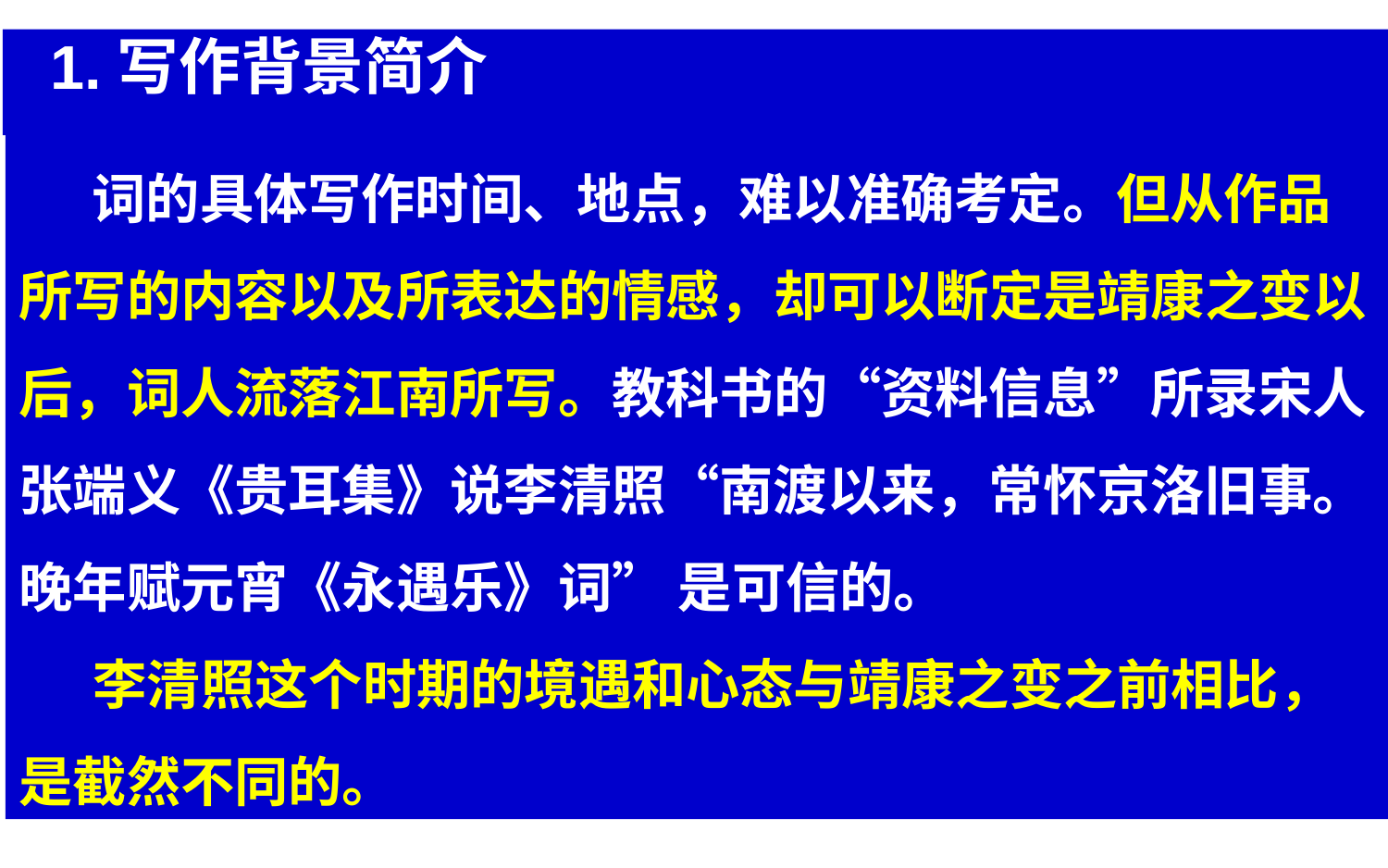

1.写作背景简介
     词的具体写作时间、地点，难以准确考定。但从作品所写的内容以及所表达的情感，却可以断定是靖康之变以后，词人流落江南所写。教科书的“资料信息”所录宋人张端义《贵耳集》说李清照“南渡以来，常怀京洛旧事。晚年赋元宵《永遇乐》词” 是可信的。
     李清照这个时期的境遇和心态与靖康之变之前相比，是截然不同的。